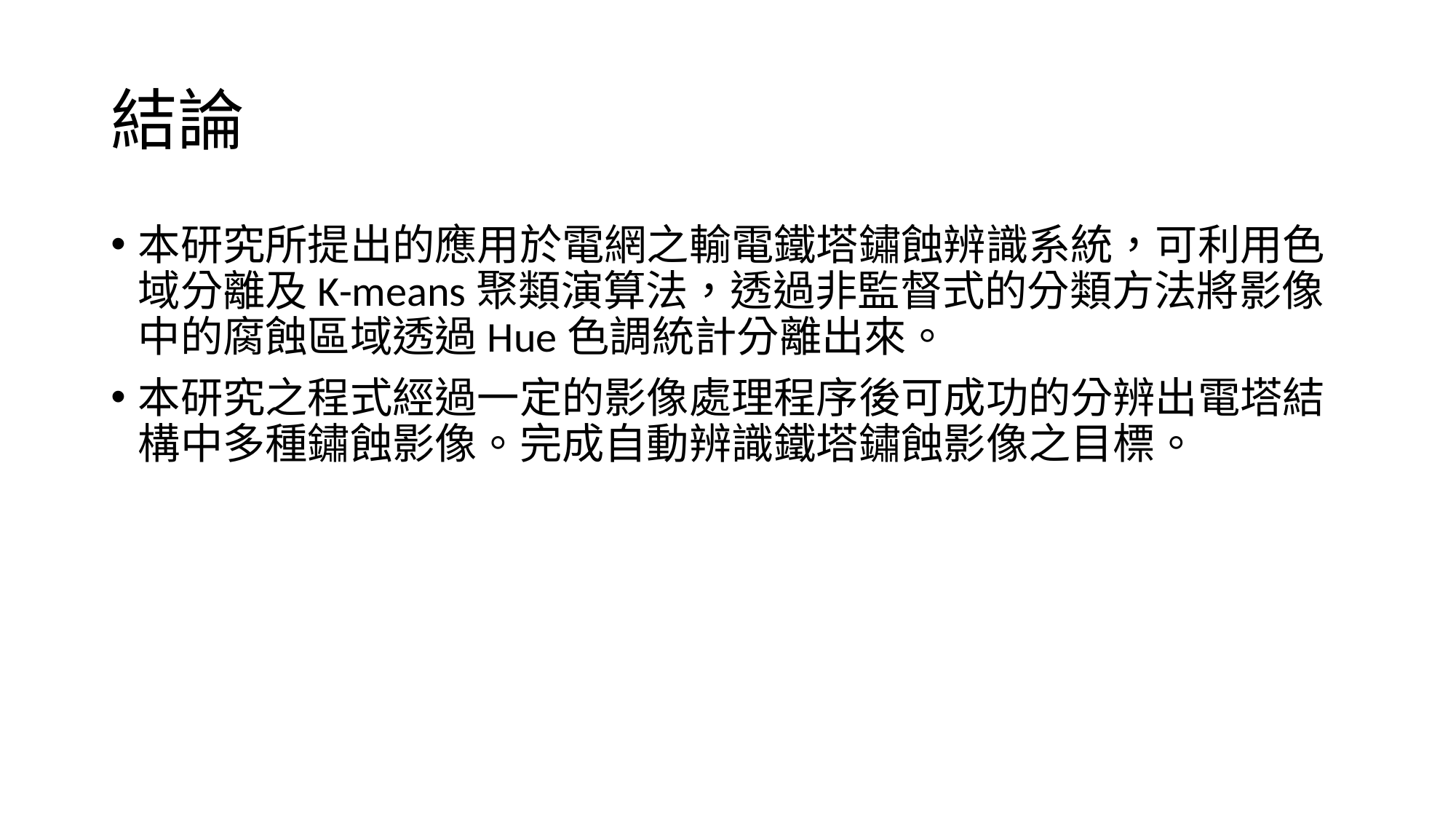

# 結論
本研究所提出的應用於電網之輸電鐵塔鏽蝕辨識系統，可利用色域分離及K-means聚類演算法，透過非監督式的分類方法將影像中的腐蝕區域透過Hue色調統計分離出來。
本研究之程式經過一定的影像處理程序後可成功的分辨出電塔結構中多種鏽蝕影像。完成自動辨識鐵塔鏽蝕影像之目標。